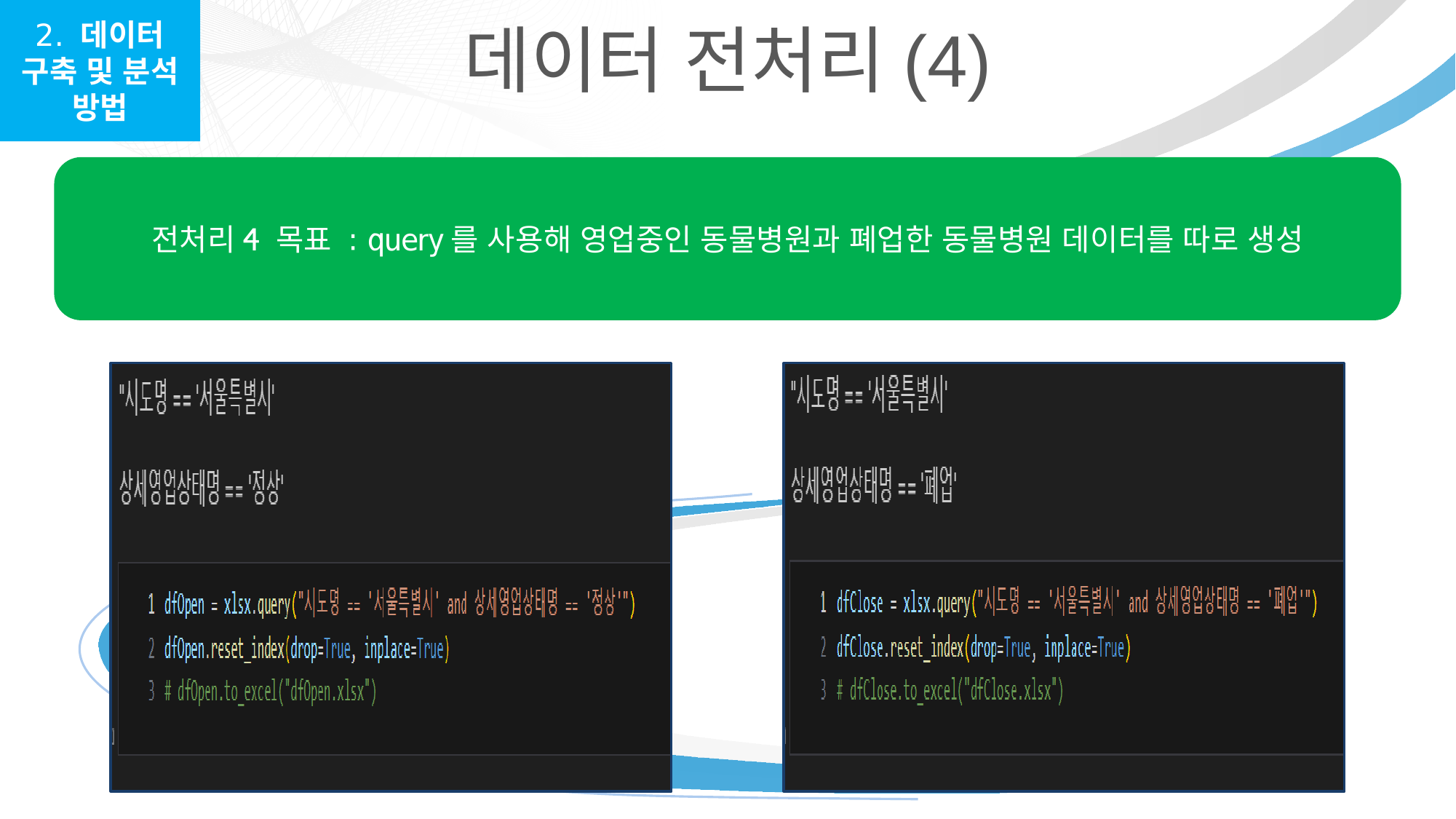

2. 데이터 구축 및 분석 방법
데이터 전처리(4)
전처리4 목표 : query를 사용해 영업중인 동물병원과 폐업한 동물병원 데이터를 따로 생성